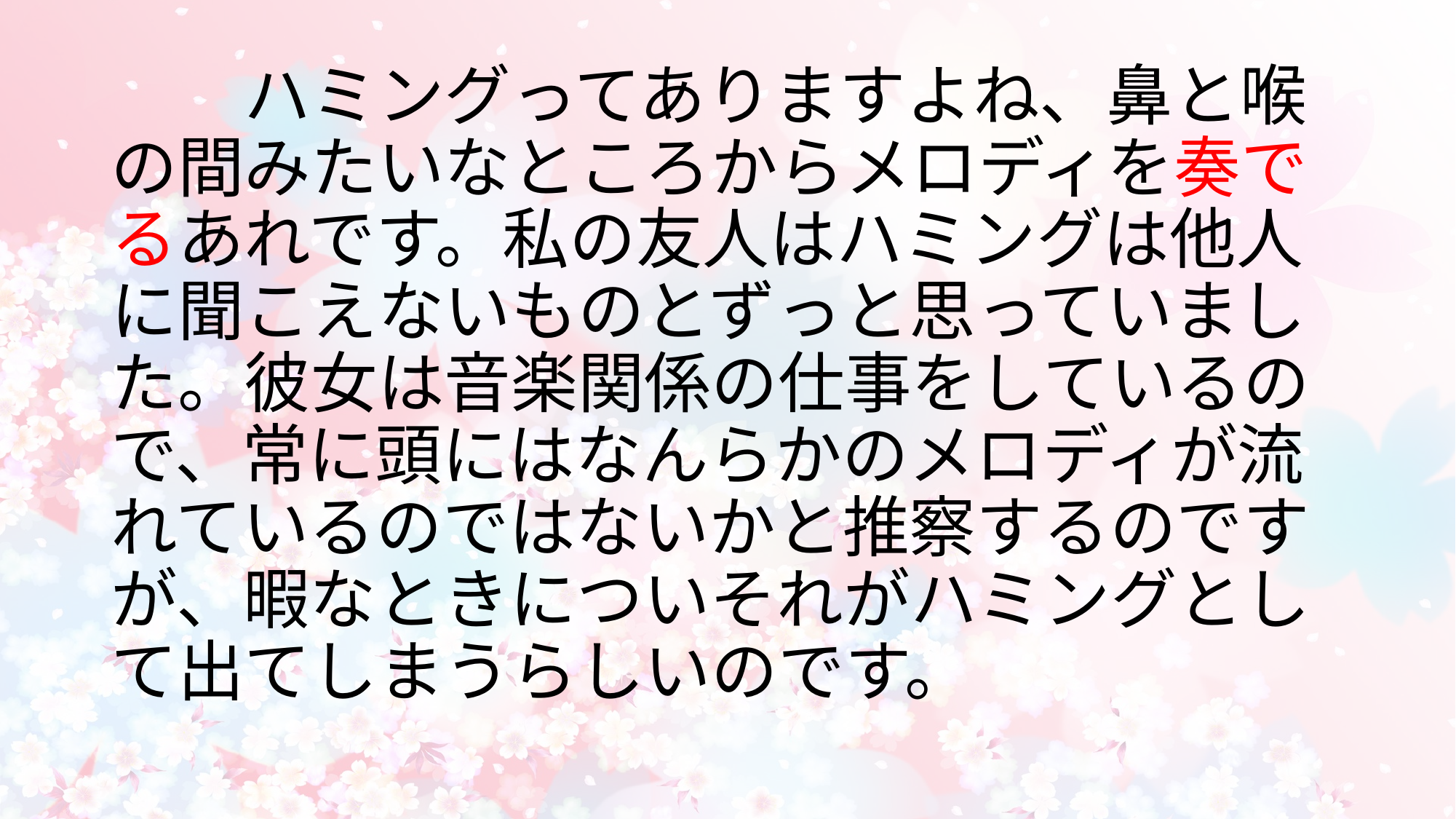

ハミングってありますよね、鼻と喉の間みたいなところからメロディを奏でるあれです。私の友人はハミングは他人に聞こえないものとずっと思っていました。彼女は音楽関係の仕事をしているので、常に頭にはなんらかのメロディが流れているのではないかと推察するのですが、暇なときについそれがハミングとして出てしまうらしいのです。